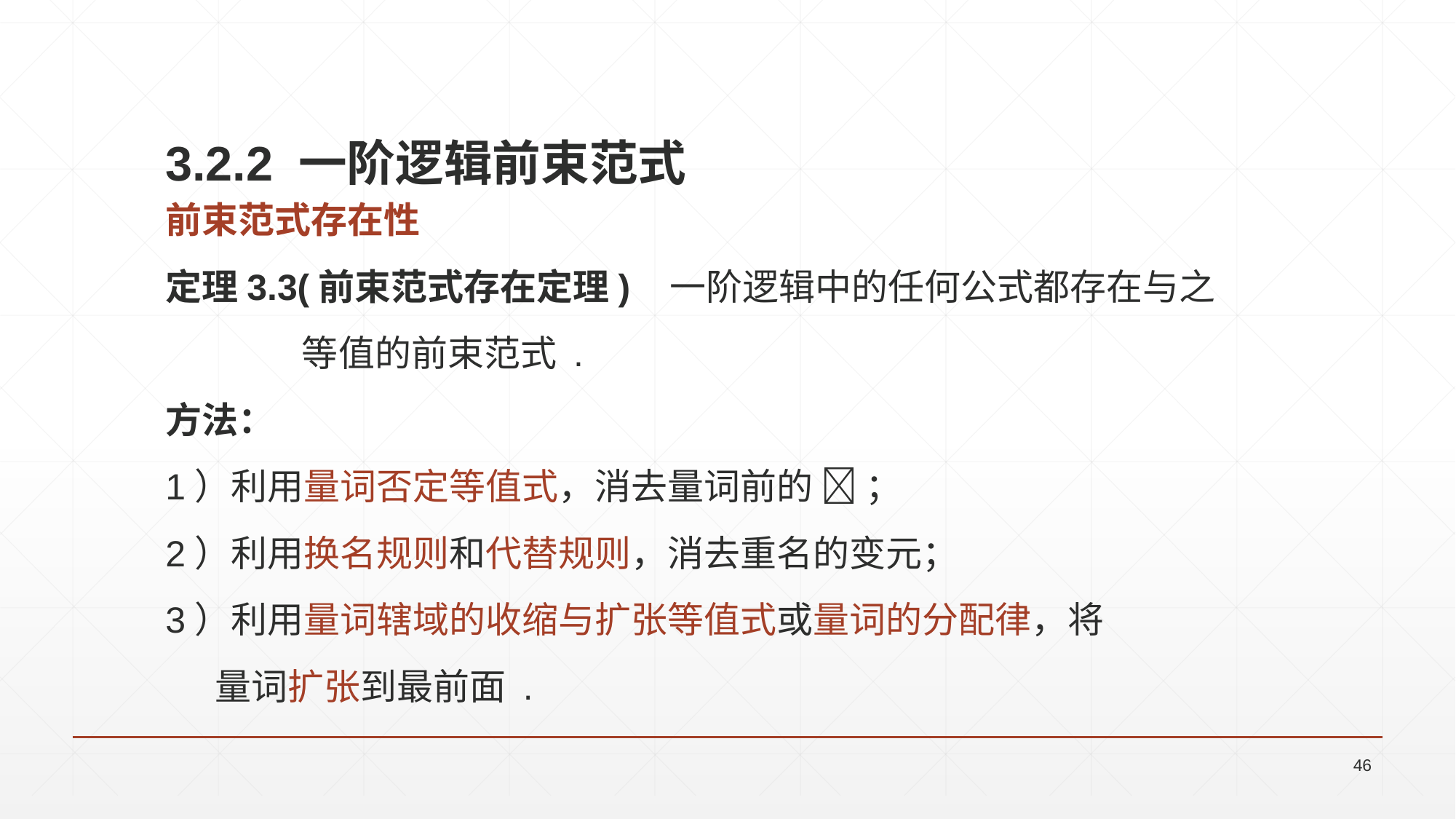

3.2.2 一阶逻辑前束范式
前束范式存在性
定理3.3(前束范式存在定理)   一阶逻辑中的任何公式都存在与之
		等值的前束范式 .
方法：
1）利用量词否定等值式，消去量词前的 ¬ ；
2）利用换名规则和代替规则，消去重名的变元；
3）利用量词辖域的收缩与扩张等值式或量词的分配律，将
     量词扩张到最前面 .
46